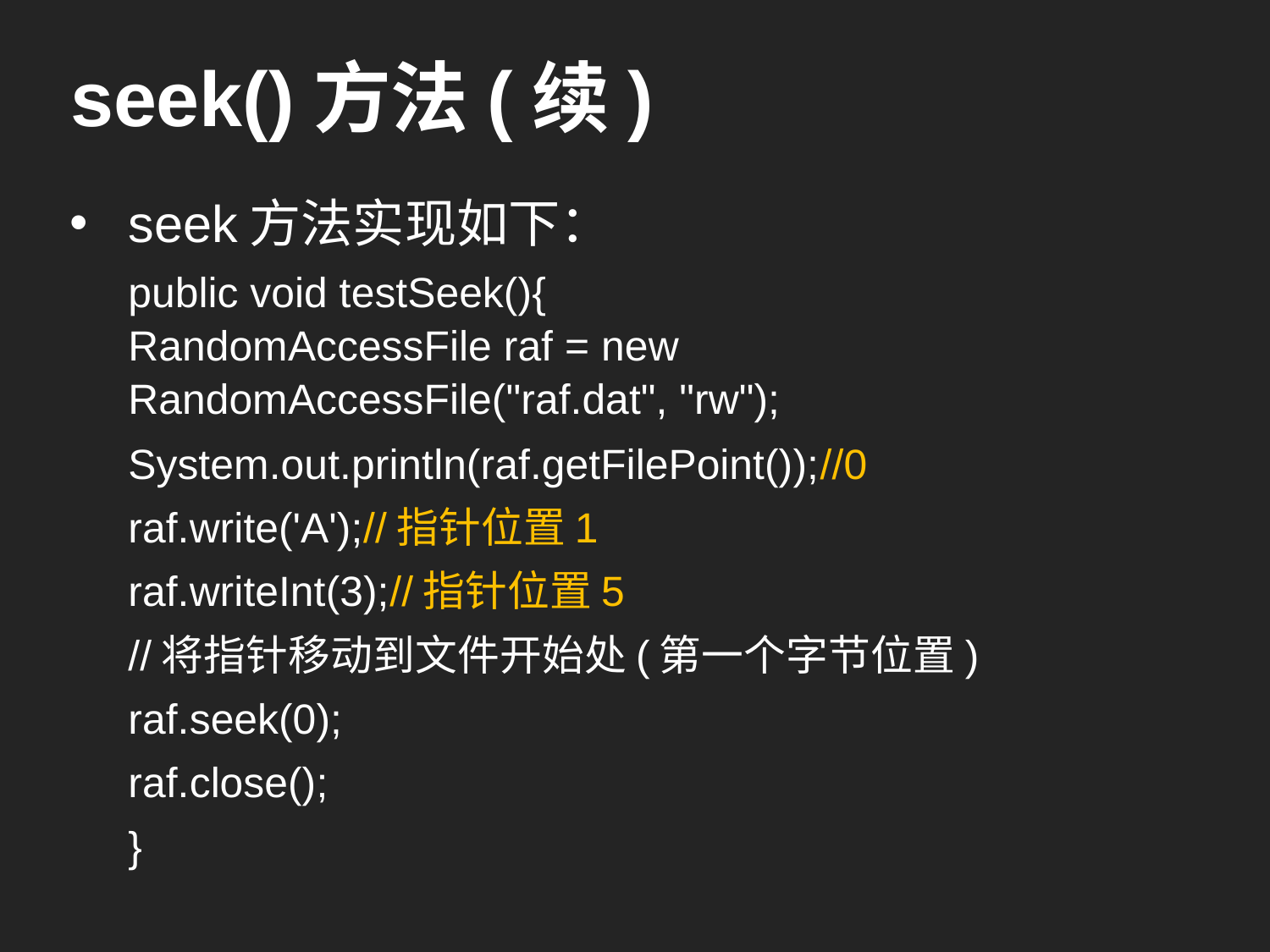

# seek()方法(续)
seek方法实现如下：
public void testSeek(){
	RandomAccessFile raf = new
		RandomAccessFile("raf.dat", "rw");
	System.out.println(raf.getFilePoint());//0
	raf.write('A');//指针位置1
	raf.writeInt(3);//指针位置5
	//将指针移动到文件开始处(第一个字节位置)
	raf.seek(0);
	raf.close();
}